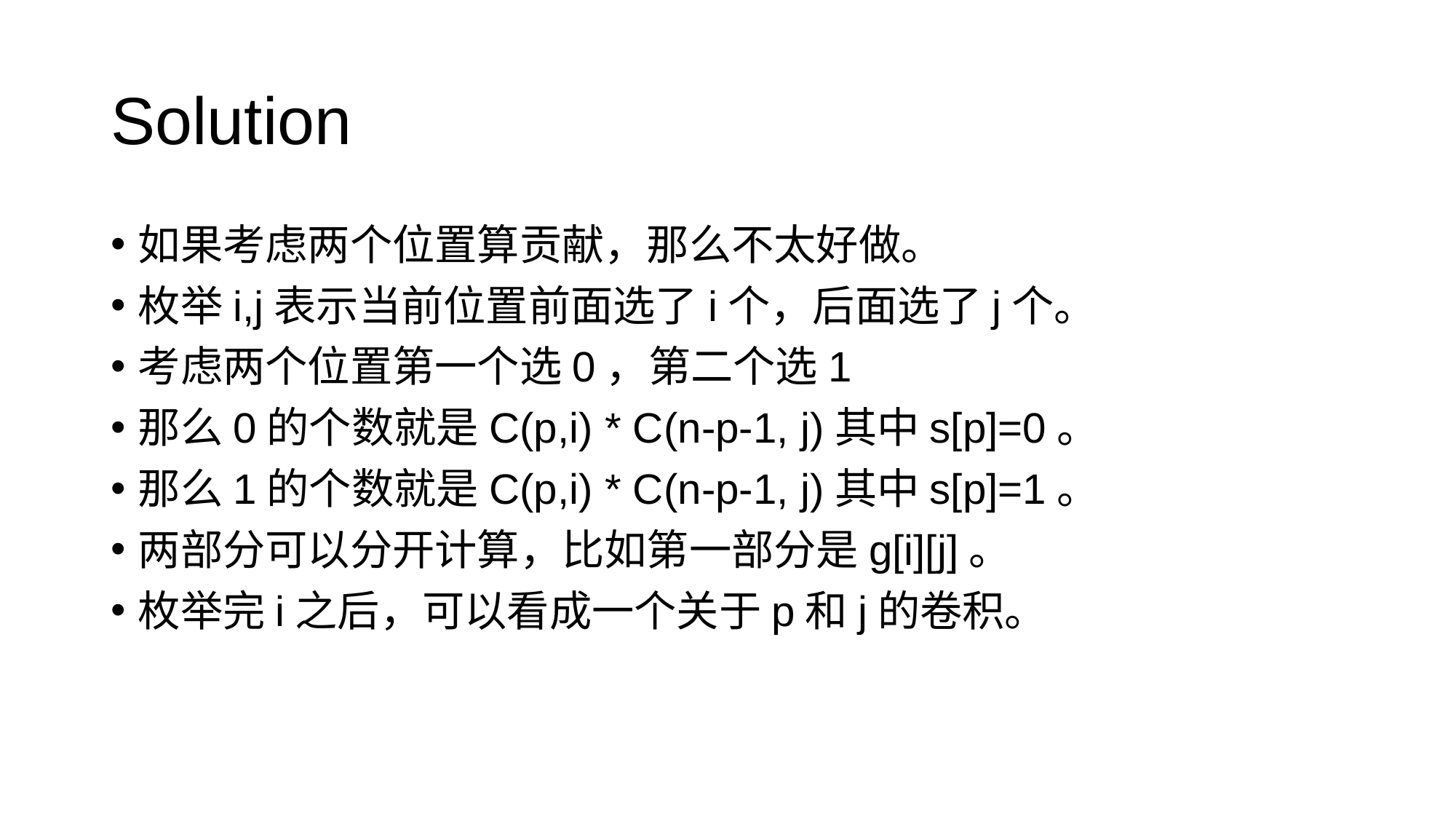

# Solution
如果考虑两个位置算贡献，那么不太好做。
枚举i,j表示当前位置前面选了i个，后面选了j个。
考虑两个位置第一个选0，第二个选1
那么0的个数就是C(p,i) * C(n-p-1, j)其中s[p]=0。
那么1的个数就是C(p,i) * C(n-p-1, j)其中s[p]=1。
两部分可以分开计算，比如第一部分是g[i][j]。
枚举完i之后，可以看成一个关于p和j的卷积。